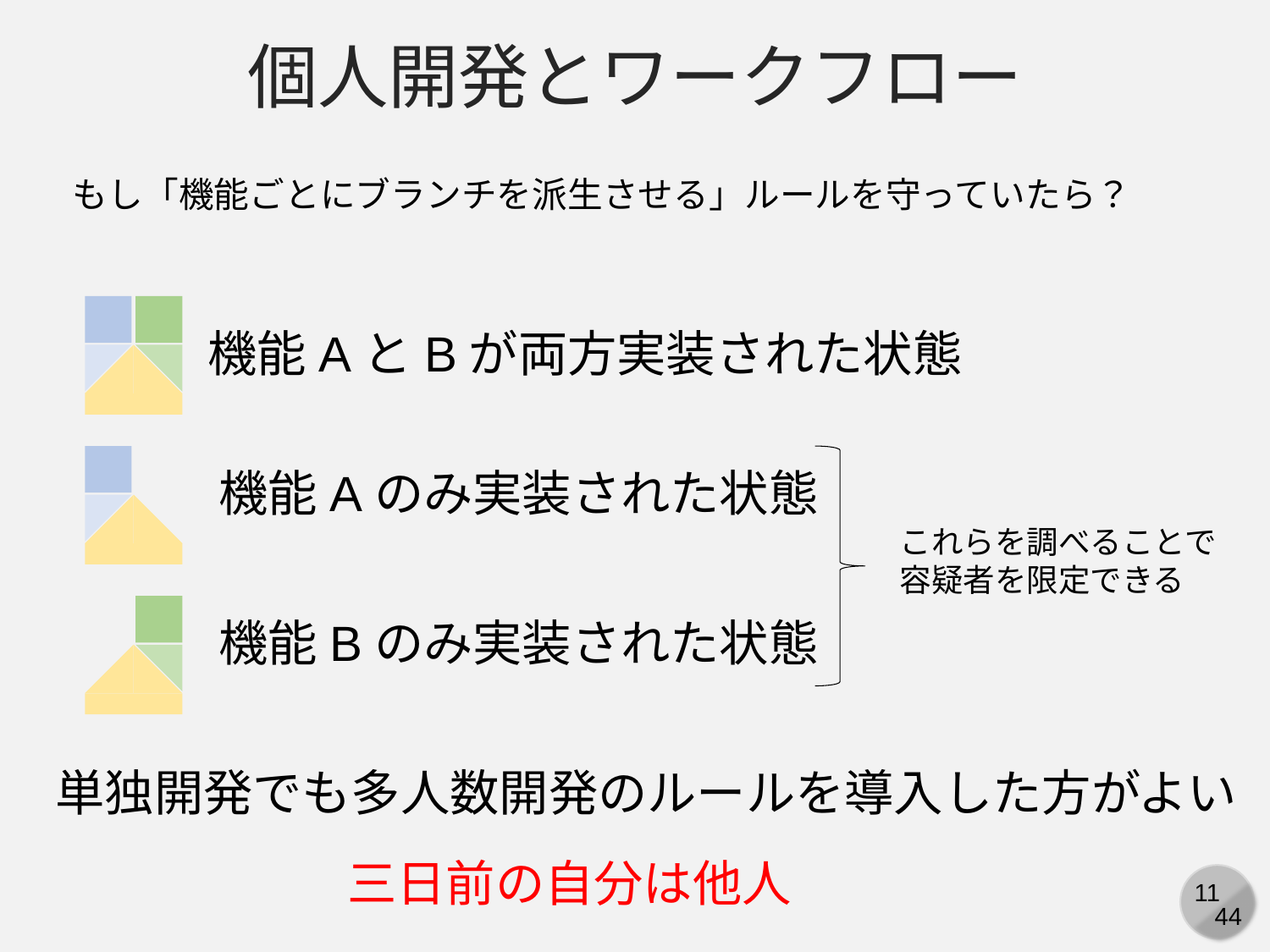

個人開発とワークフロー
もし「機能ごとにブランチを派生させる」ルールを守っていたら？

機能AとBが両方実装された状態

機能Aのみ実装された状態
これらを調べることで
容疑者を限定できる

機能Bのみ実装された状態
単独開発でも多人数開発のルールを導入した方がよい
三日前の自分は他人